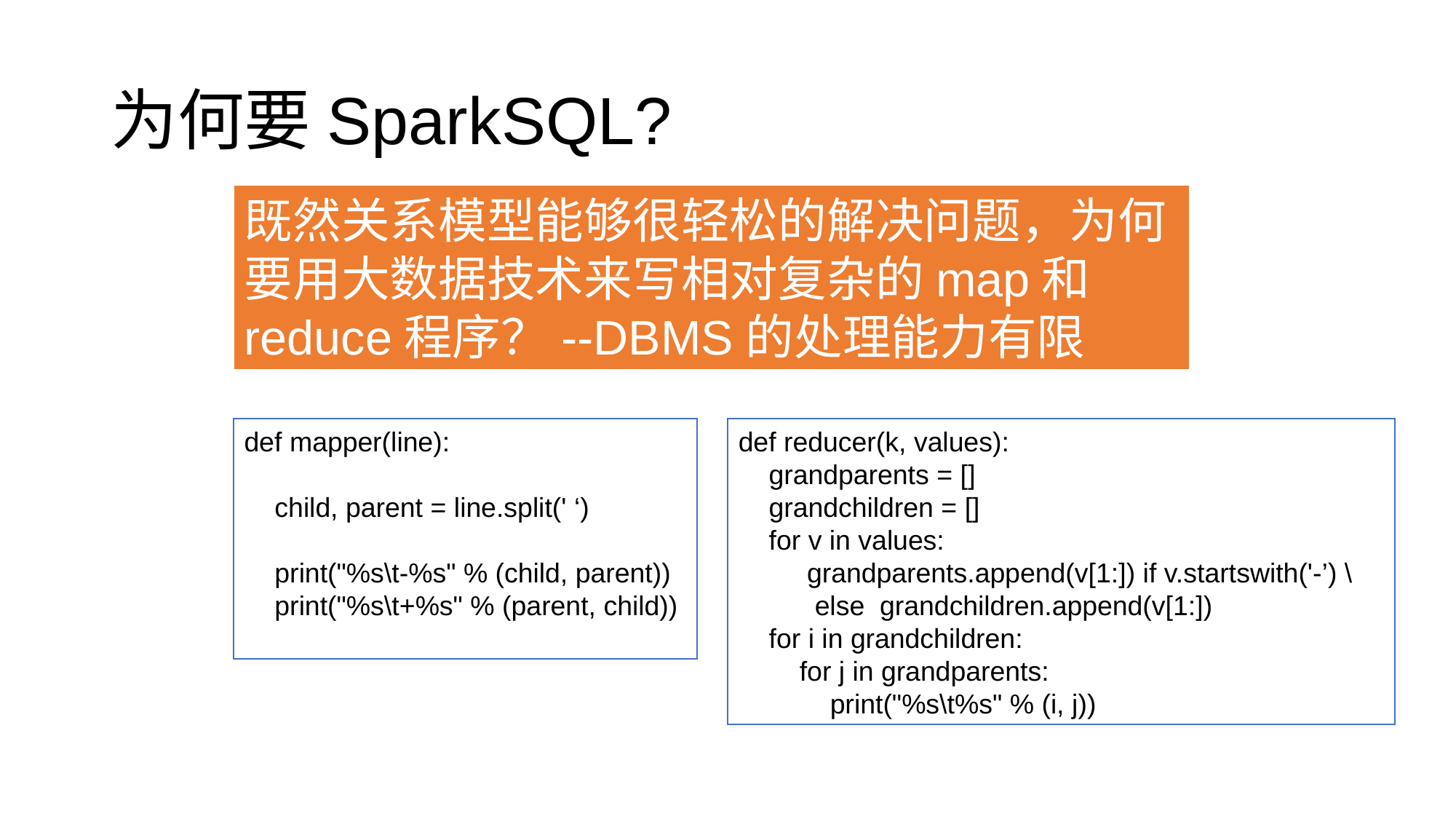

# 为何要SparkSQL?
既然关系模型能够很轻松的解决问题，为何要用大数据技术来写相对复杂的map和reduce程序？--DBMS的处理能力有限
def mapper(line):

    child, parent = line.split(' ‘)

    print("%s\t-%s" % (child, parent))
    print("%s\t+%s" % (parent, child))

def reducer(k, values):
    grandparents = []
    grandchildren = []
    for v in values:
         grandparents.append(v[1:]) if v.startswith('-’) \
          else  grandchildren.append(v[1:])
    for i in grandchildren:
        for j in grandparents:
            print("%s\t%s" % (i, j))